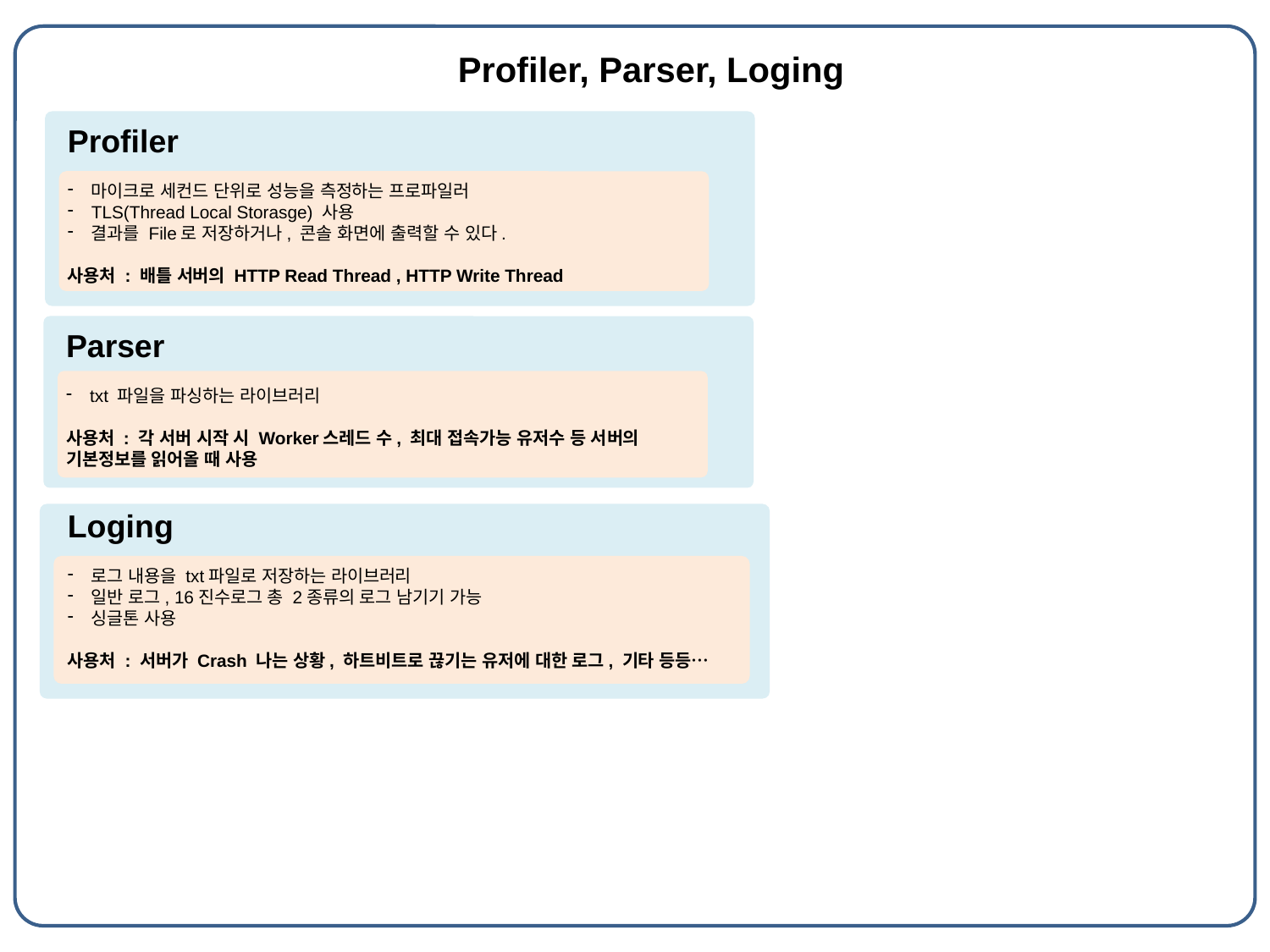

Profiler, Parser, Loging

Profiler

마이크로 세컨드 단위로 성능을 측정하는 프로파일러
TLS(Thread Local Storasge) 사용
결과를 File로 저장하거나, 콘솔 화면에 출력할 수 있다.

사용처 : 배틀 서버의 HTTP Read Thread , HTTP Write Thread

Parser

txt 파일을 파싱하는 라이브러리

사용처 : 각 서버 시작 시 Worker스레드 수, 최대 접속가능 유저수 등 서버의 기본정보를 읽어올 때 사용

Loging

로그 내용을 txt파일로 저장하는 라이브러리
일반 로그, 16진수로그 총 2종류의 로그 남기기 가능
싱글톤 사용

사용처 : 서버가 Crash 나는 상황, 하트비트로 끊기는 유저에 대한 로그, 기타 등등…